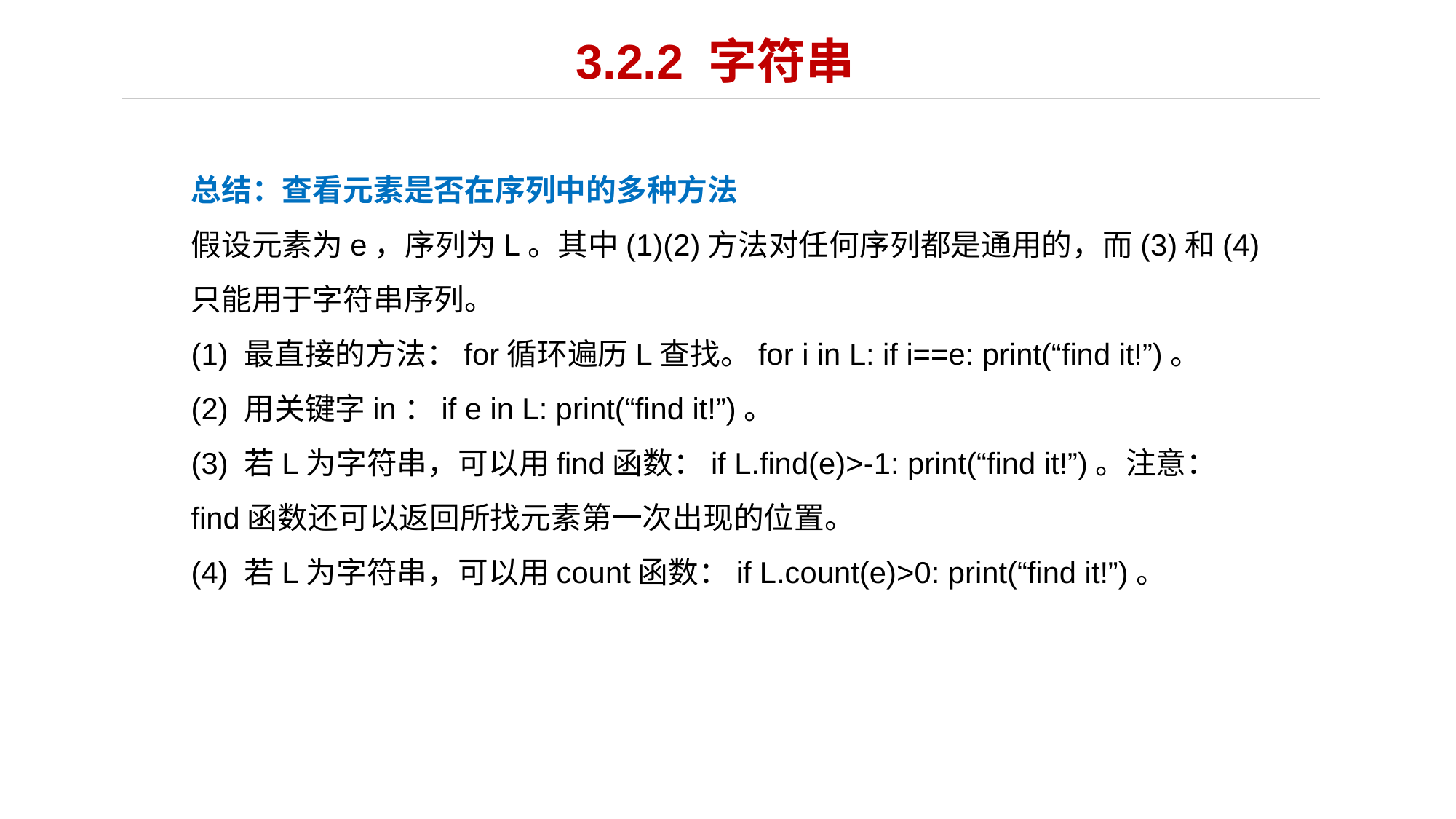

# 3.2.2 字符串
总结：查看元素是否在序列中的多种方法
假设元素为e，序列为L。其中(1)(2)方法对任何序列都是通用的，而(3)和(4)只能用于字符串序列。
(1) 最直接的方法：for循环遍历L查找。for i in L: if i==e: print(“find it!”)。
(2) 用关键字in：if e in L: print(“find it!”)。
(3) 若L为字符串，可以用find函数：if L.find(e)>-1: print(“find it!”)。注意：find函数还可以返回所找元素第一次出现的位置。
(4) 若L为字符串，可以用count函数：if L.count(e)>0: print(“find it!”)。